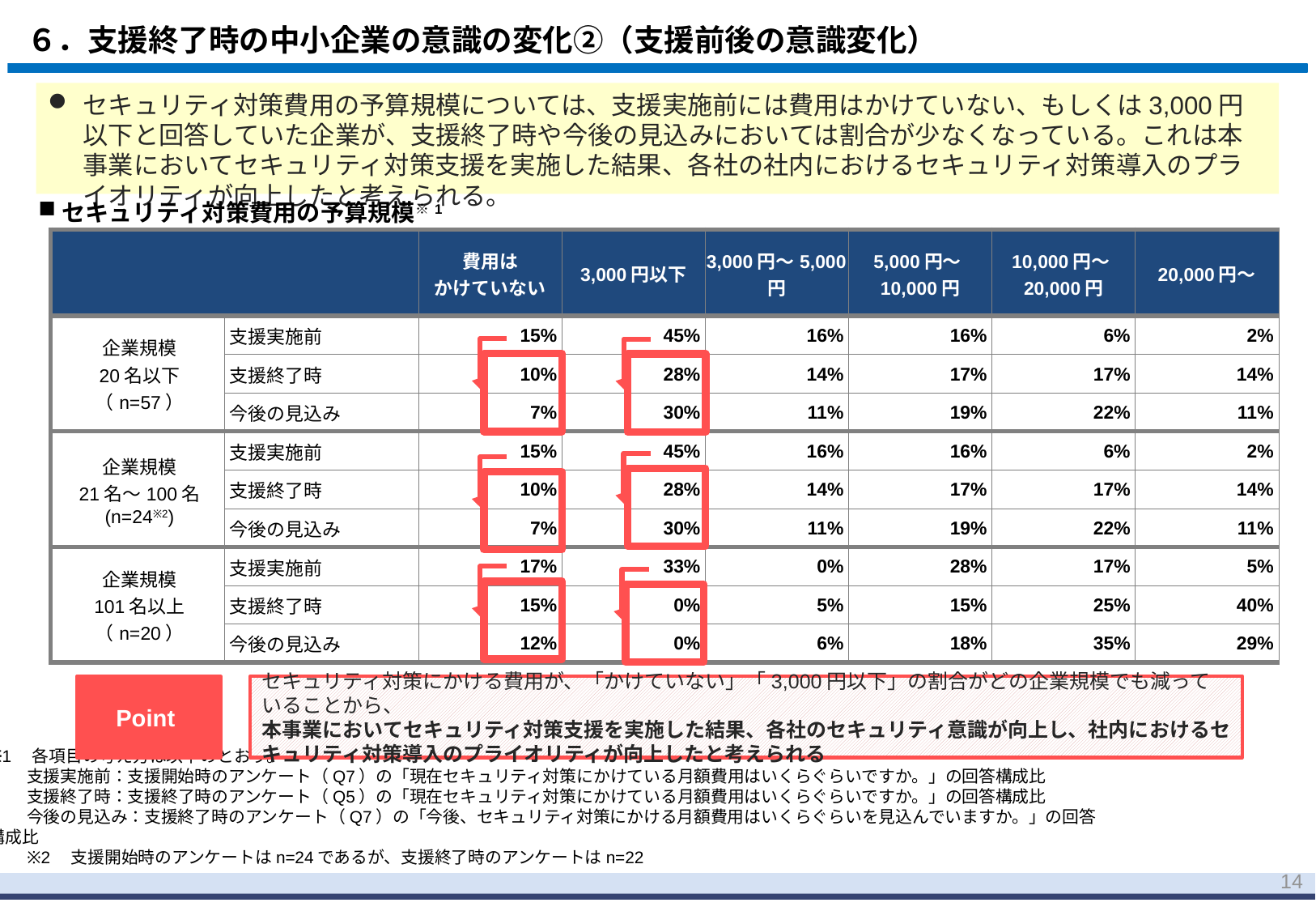

# ６．支援終了時の中小企業の意識の変化②（支援前後の意識変化）
セキュリティ対策費用の予算規模については、支援実施前には費用はかけていない、もしくは3,000円以下と回答していた企業が、支援終了時や今後の見込みにおいては割合が少なくなっている。これは本事業においてセキュリティ対策支援を実施した結果、各社の社内におけるセキュリティ対策導入のプライオリティが向上したと考えられる。

セキュリティ対策費用の予算規模※1
|  |  | 費用は かけていない | 3,000円以下 | 3,000円～5,000円 | 5,000円～10,000円 | 10,000円～20,000円 | 20,000円～ |
| --- | --- | --- | --- | --- | --- | --- | --- |
| 企業規模 20名以下 （n=57） | 支援実施前 | 15% | 45% | 16% | 16% | 6% | 2% |
|  | 支援終了時 | 10% | 28% | 14% | 17% | 17% | 14% |
|  | 今後の見込み | 7% | 30% | 11% | 19% | 22% | 11% |
| 企業規模 21名～100名 (n=24※2) | 支援実施前 | 15% | 45% | 16% | 16% | 6% | 2% |
|  | 支援終了時 | 10% | 28% | 14% | 17% | 17% | 14% |
|  | 今後の見込み | 7% | 30% | 11% | 19% | 22% | 11% |
| 企業規模 101名以上 （n=20） | 支援実施前 | 17% | 33% | 0% | 28% | 17% | 5% |
|  | 支援終了時 | 15% | 0% | 5% | 15% | 25% | 40% |
|  | 今後の見込み | 12% | 0% | 6% | 18% | 35% | 29% |

Point
セキュリティ対策にかける費用が、「かけていない」「3,000円以下」の割合がどの企業規模でも減っていることから、
本事業においてセキュリティ対策支援を実施した結果、各社のセキュリティ意識が向上し、社内におけるセキュリティ対策導入のプライオリティが向上したと考えられる
※1　各項目の考え方は以下のとおり。
支援実施前：支援開始時のアンケート（Q7）の「現在セキュリティ対策にかけている月額費用はいくらぐらいですか。」の回答構成比
支援終了時：支援終了時のアンケート（Q5）の「現在セキュリティ対策にかけている月額費用はいくらぐらいですか。」の回答構成比
今後の見込み：支援終了時のアンケート（Q7）の「今後、セキュリティ対策にかける月額費用はいくらぐらいを見込んでいますか。」の回答構成比
※2　支援開始時のアンケートはn=24であるが、支援終了時のアンケートはn=22
14